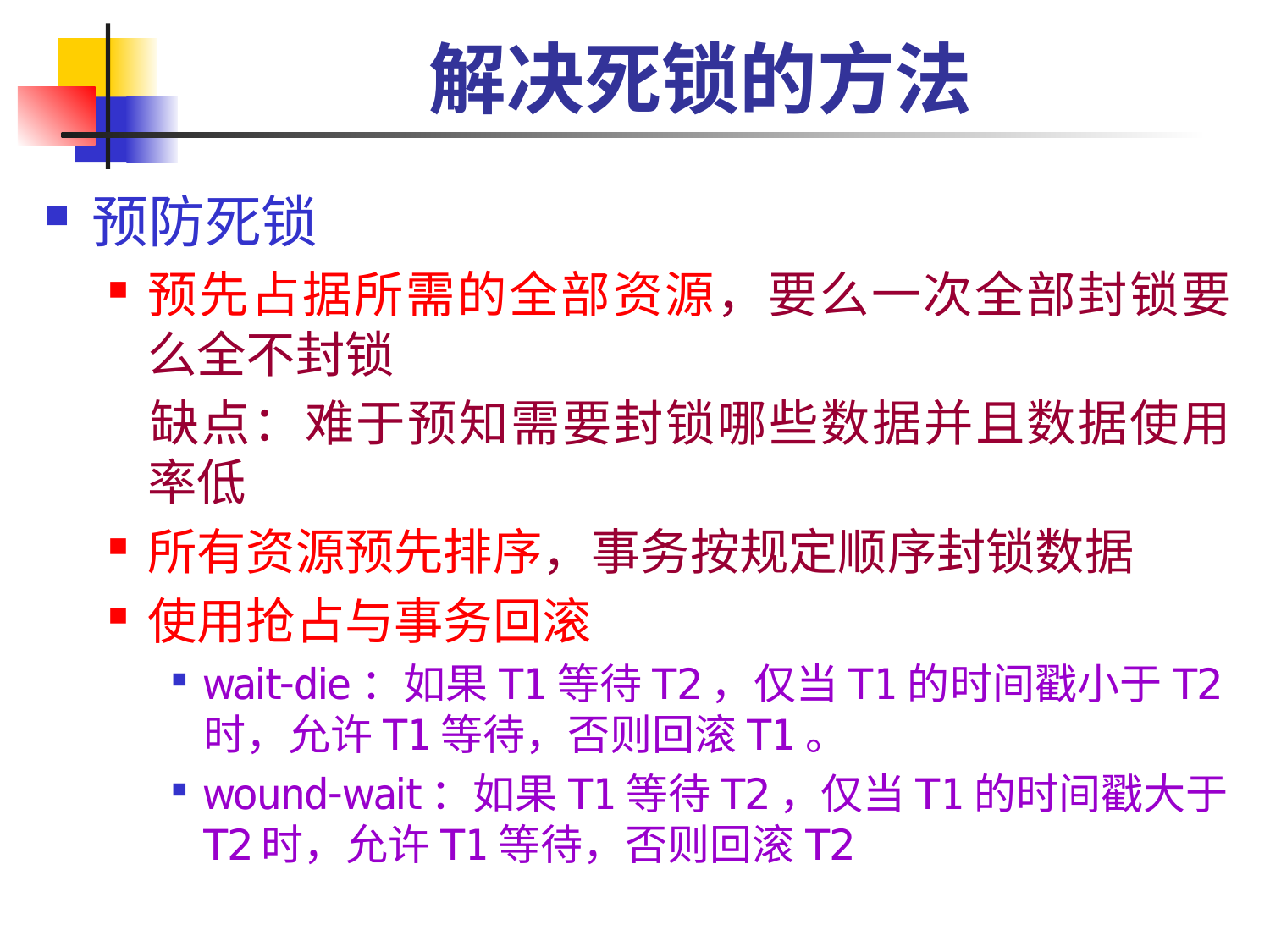

# 解决死锁的方法
预防死锁
预先占据所需的全部资源，要么一次全部封锁要么全不封锁
	缺点：难于预知需要封锁哪些数据并且数据使用率低
所有资源预先排序，事务按规定顺序封锁数据
使用抢占与事务回滚
wait-die：如果T1等待T2，仅当T1的时间戳小于T2时，允许T1等待，否则回滚T1。
wound-wait：如果T1等待T2，仅当T1的时间戳大于T2时，允许T1等待，否则回滚T2